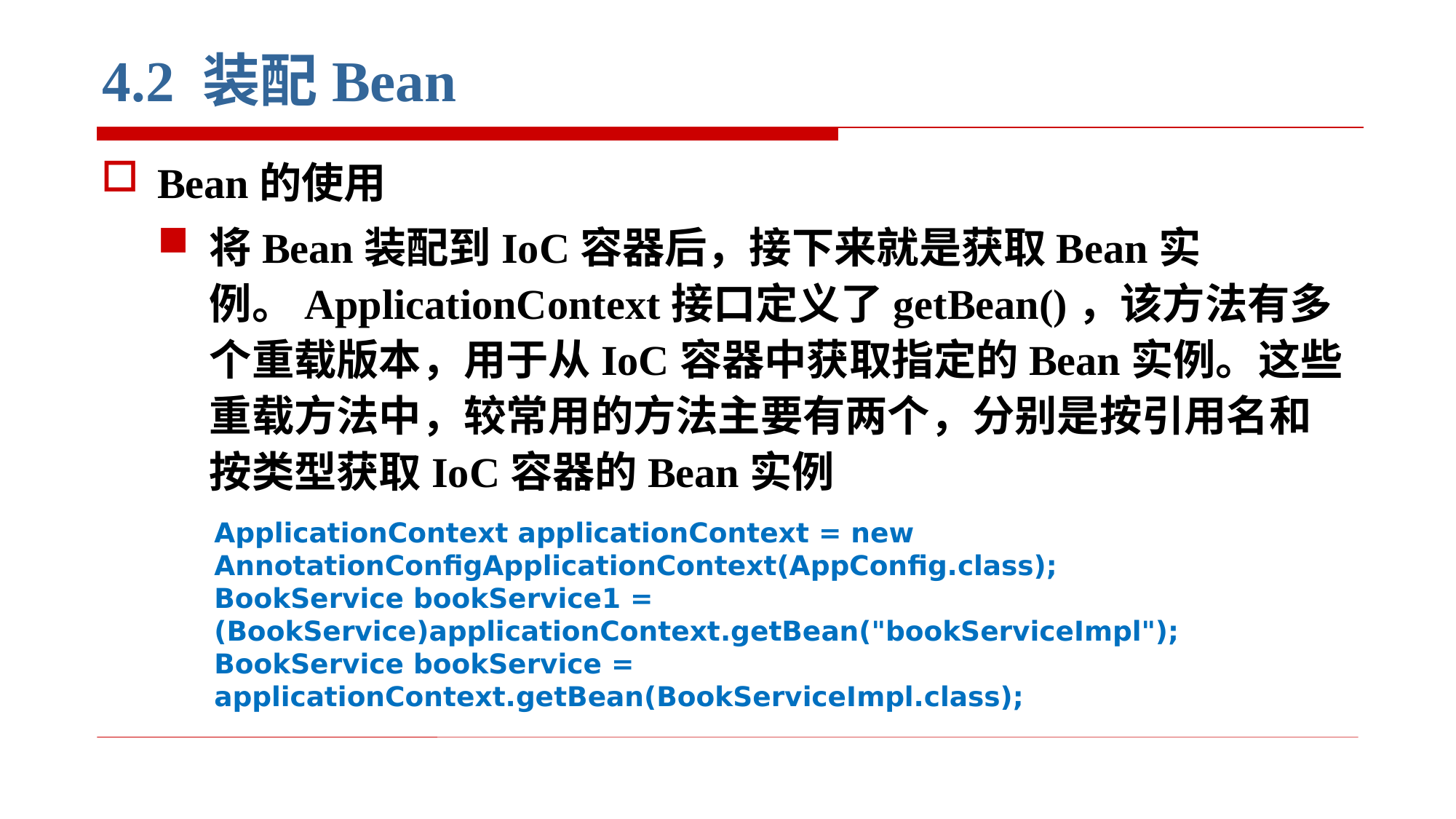

# 4.2 装配Bean
Bean的使用
将Bean装配到IoC容器后，接下来就是获取Bean实例。ApplicationContext接口定义了getBean()，该方法有多个重载版本，用于从IoC容器中获取指定的Bean实例。这些重载方法中，较常用的方法主要有两个，分别是按引用名和按类型获取IoC容器的Bean实例
ApplicationContext applicationContext = new AnnotationConfigApplicationContext(AppConfig.class);
BookService bookService1 = (BookService)applicationContext.getBean("bookServiceImpl");
BookService bookService = applicationContext.getBean(BookServiceImpl.class);
16